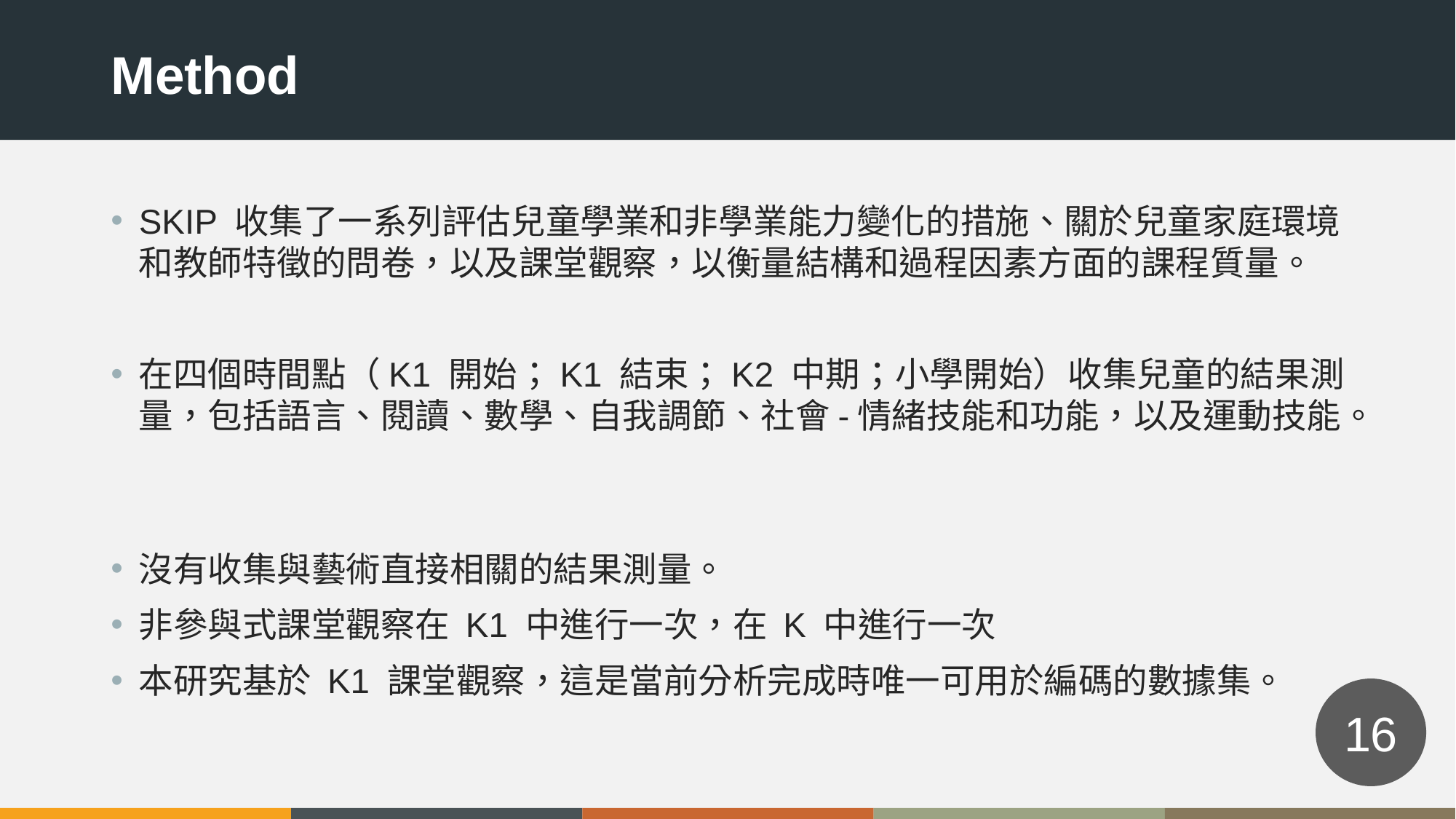

Method
SKIP 收集了一系列評估兒童學業和非學業能力變化的措施、關於兒童家庭環境和教師特徵的問卷，以及課堂觀察，以衡量結構和過程因素方面的課程質量。

在四個時間點（K1 開始；K1 結束；K2 中期；小學開始）收集兒童的結果測量，包括語言、閱讀、數學、自我調節、社會-情緒技能和功能，以及運動技能。

沒有收集與藝術直接相關的結果測量。
非參與式課堂觀察在 K1 中進行一次，在 K 中進行一次
本研究基於 K1 課堂觀察，這是當前分析完成時唯一可用於編碼的數據集。

16